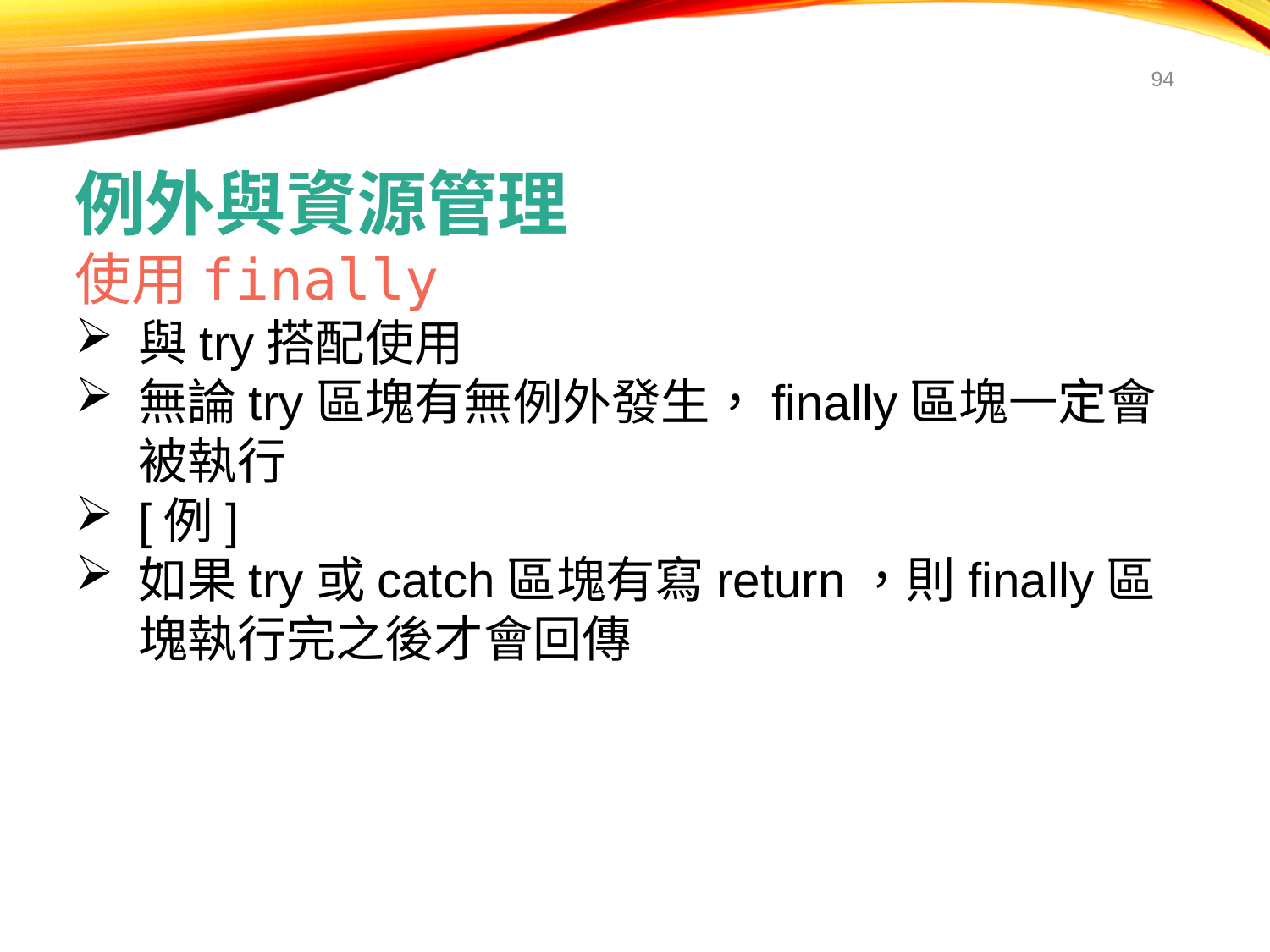

94
例外與資源管理
使用finally
與try搭配使用
無論try區塊有無例外發生，finally區塊一定會被執行
[例]
如果try或catch區塊有寫return，則finally區塊執行完之後才會回傳